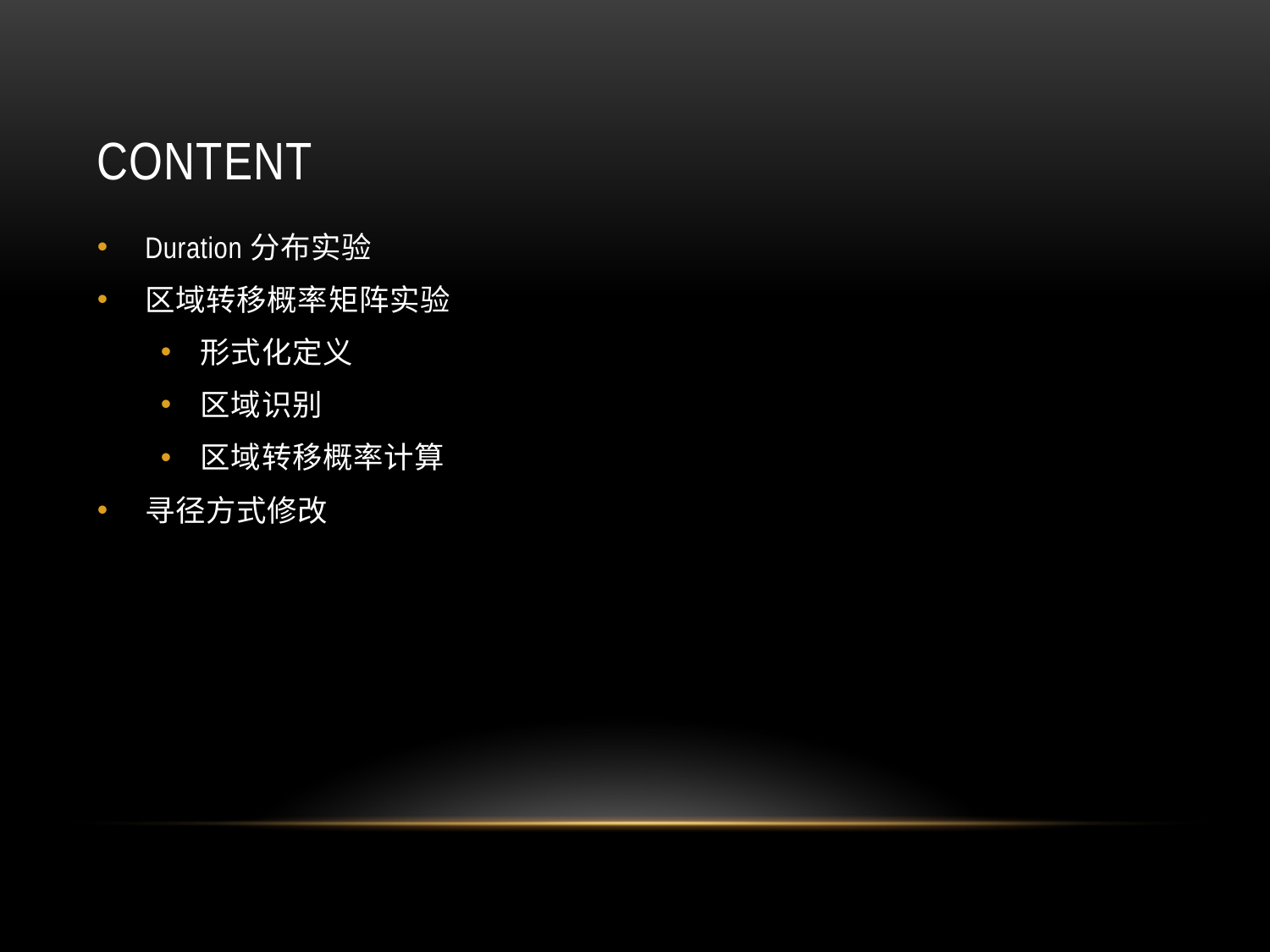

# Content
Duration分布实验
区域转移概率矩阵实验
形式化定义
区域识别
区域转移概率计算
寻径方式修改